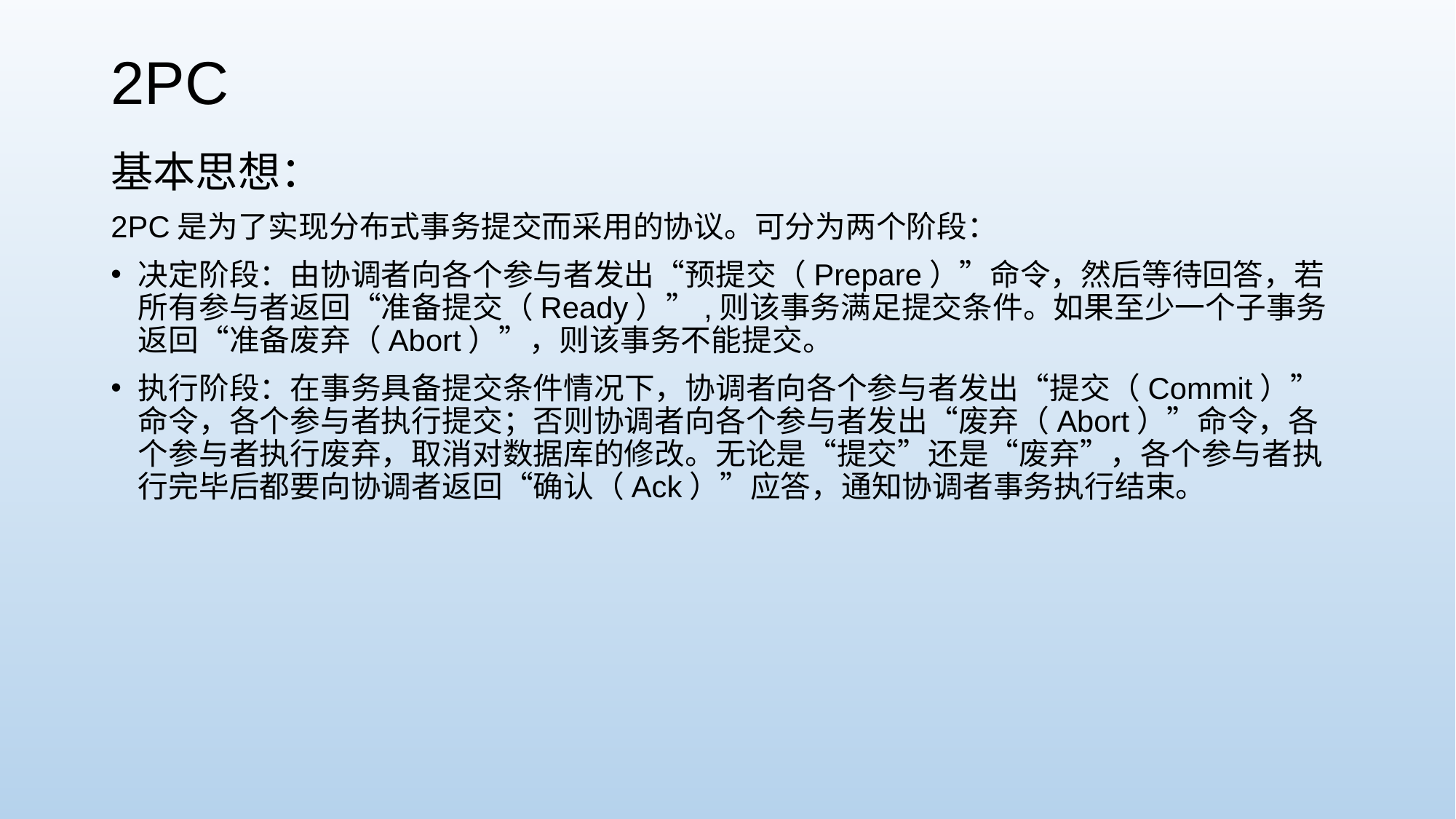

# 2PC
基本思想：
2PC是为了实现分布式事务提交而采用的协议。可分为两个阶段：
决定阶段：由协调者向各个参与者发出“预提交（Prepare）”命令，然后等待回答，若所有参与者返回“准备提交（Ready）”,则该事务满足提交条件。如果至少一个子事务返回“准备废弃（Abort）”，则该事务不能提交。
执行阶段：在事务具备提交条件情况下，协调者向各个参与者发出“提交（Commit）”命令，各个参与者执行提交；否则协调者向各个参与者发出“废弃（Abort）”命令，各个参与者执行废弃，取消对数据库的修改。无论是“提交”还是“废弃”，各个参与者执行完毕后都要向协调者返回“确认（Ack）”应答，通知协调者事务执行结束。